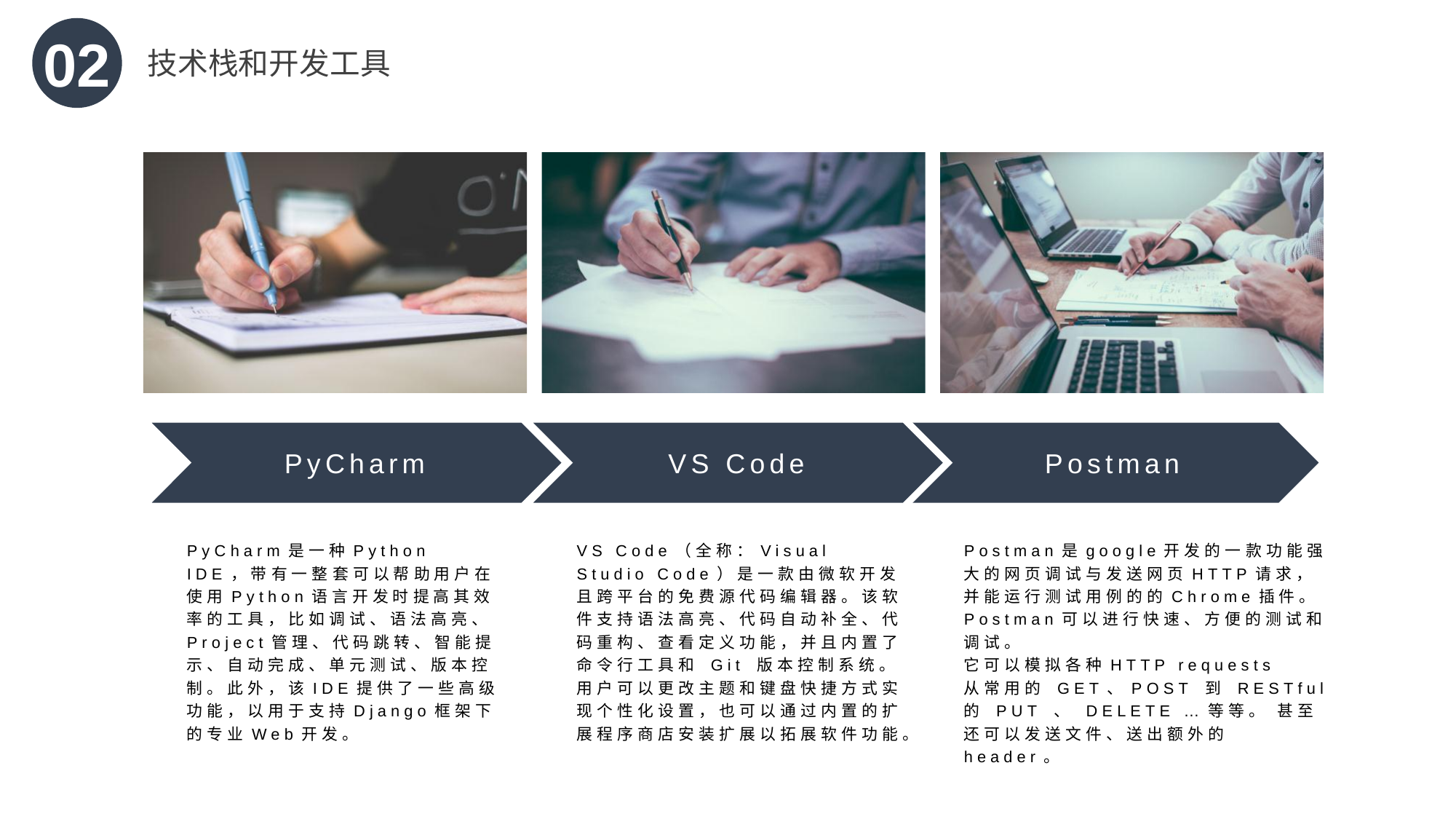

02
技术栈和开发工具

PyCharm
VS Code
Postman
PyCharm是一种Python IDE，带有一整套可以帮助用户在使用Python语言开发时提高其效率的工具，比如调试、语法高亮、Project管理、代码跳转、智能提示、自动完成、单元测试、版本控制。此外，该IDE提供了一些高级功能，以用于支持Django框架下的专业Web开发。
VS Code（全称：Visual Studio Code）是一款由微软开发且跨平台的免费源代码编辑器。该软件支持语法高亮、代码自动补全、代码重构、查看定义功能，并且内置了命令行工具和 Git 版本控制系统。用户可以更改主题和键盘快捷方式实现个性化设置，也可以通过内置的扩展程序商店安装扩展以拓展软件功能。
Postman是google开发的一款功能强大的网页调试与发送网页HTTP请求，并能运行测试用例的的Chrome插件。
Postman可以进行快速、方便的测试和调试。
它可以模拟各种HTTP requests
从常用的 GET、POST 到 RESTful 的 PUT 、 DELETE …等等。 甚至还可以发送文件、送出额外的 header。